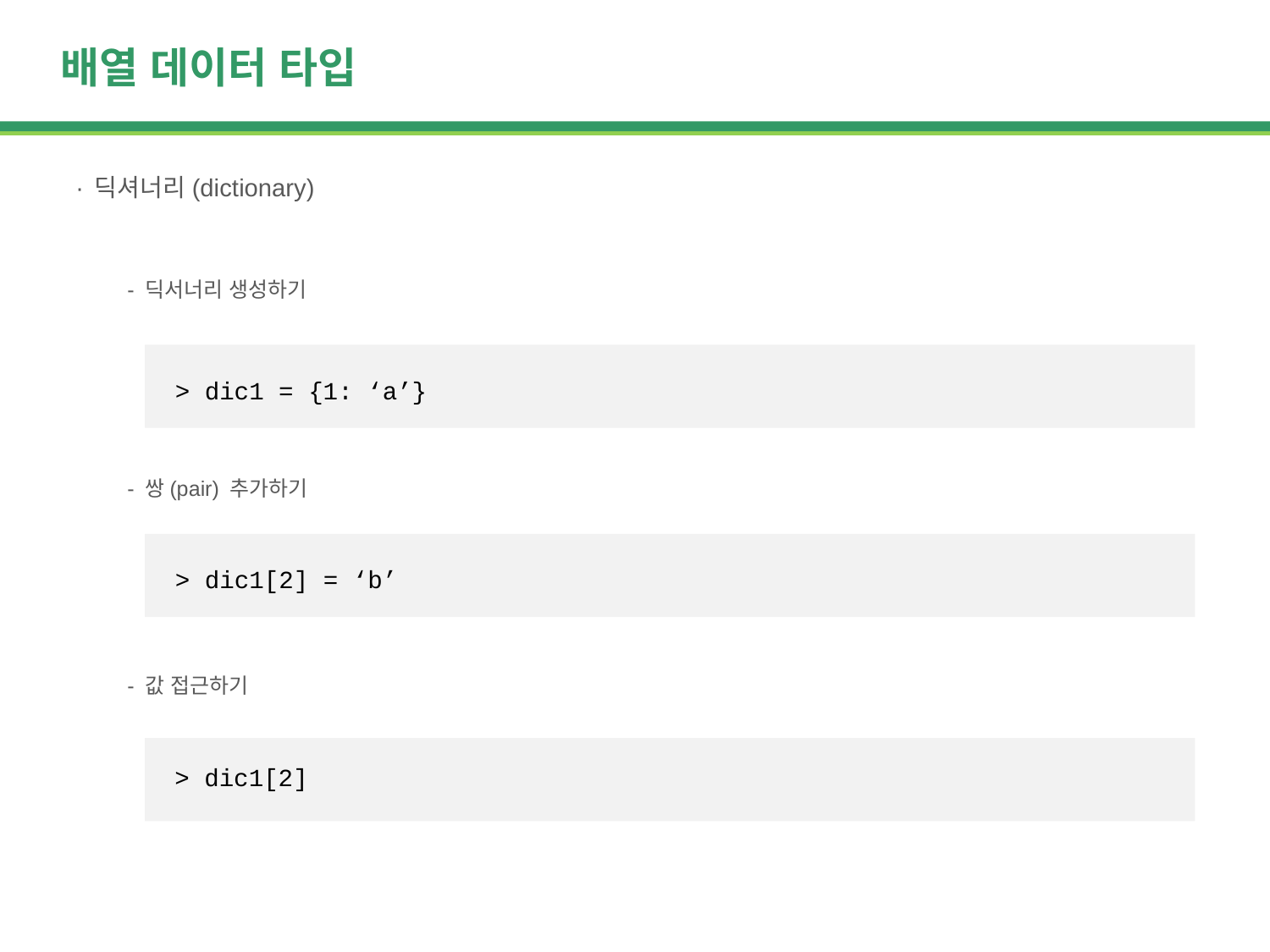

배열 데이터 타입

∙ 딕셔너리(dictionary)
- 딕서너리 생성하기

> dic1 = {1: ‘a’}
- 쌍(pair) 추가하기

> dic1[2] = ‘b’
- 값 접근하기

> dic1[2]